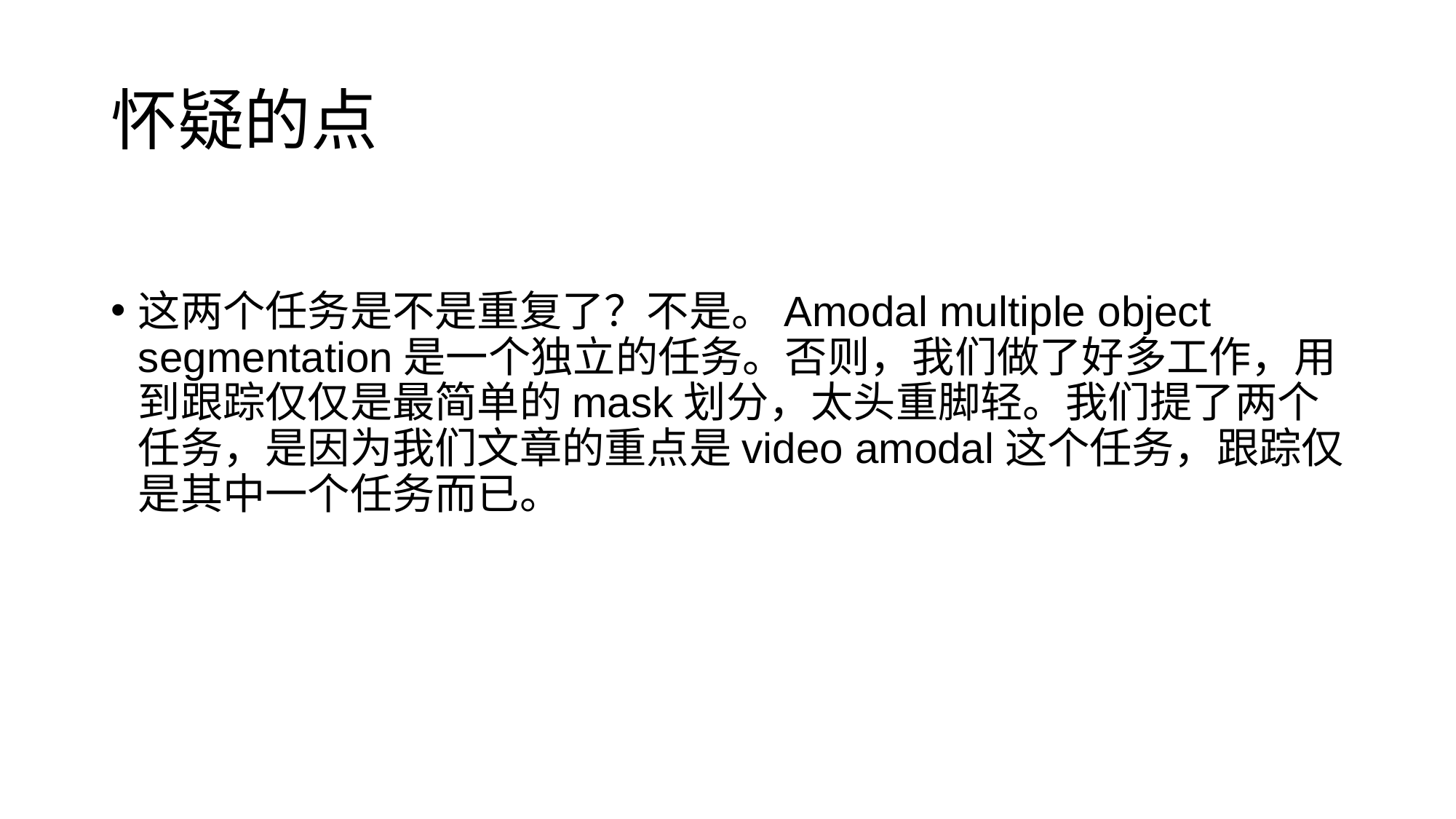

# 怀疑的点

这两个任务是不是重复了？不是。Amodal multiple object segmentation是一个独立的任务。否则，我们做了好多工作，用到跟踪仅仅是最简单的mask划分，太头重脚轻。我们提了两个任务，是因为我们文章的重点是video amodal这个任务，跟踪仅是其中一个任务而已。